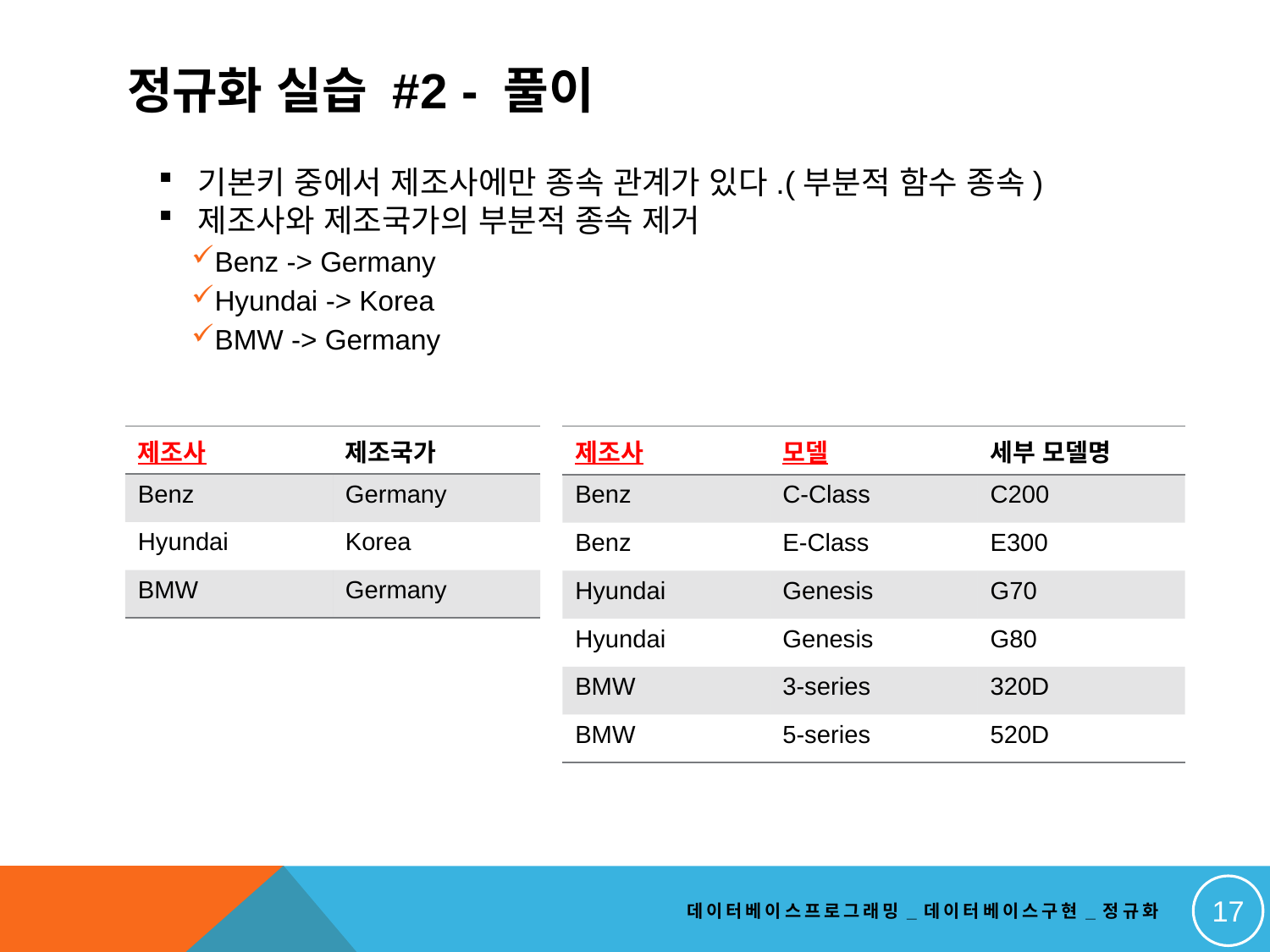

# 정규화 실습 #2 - 풀이
기본키 중에서 제조사에만 종속 관계가 있다.(부분적 함수 종속)
제조사와 제조국가의 부분적 종속 제거
Benz -> Germany
Hyundai -> Korea
BMW -> Germany
| 제조사 | 제조국가 |
| --- | --- |
| Benz | Germany |
| Hyundai | Korea |
| BMW | Germany |
| 제조사 | 모델 | 세부 모델명 |
| --- | --- | --- |
| Benz | C-Class | C200 |
| Benz | E-Class | E300 |
| Hyundai | Genesis | G70 |
| Hyundai | Genesis | G80 |
| BMW | 3-series | 320D |
| BMW | 5-series | 520D |
17
데이터베이스프로그래밍_데이터베이스구현_정규화